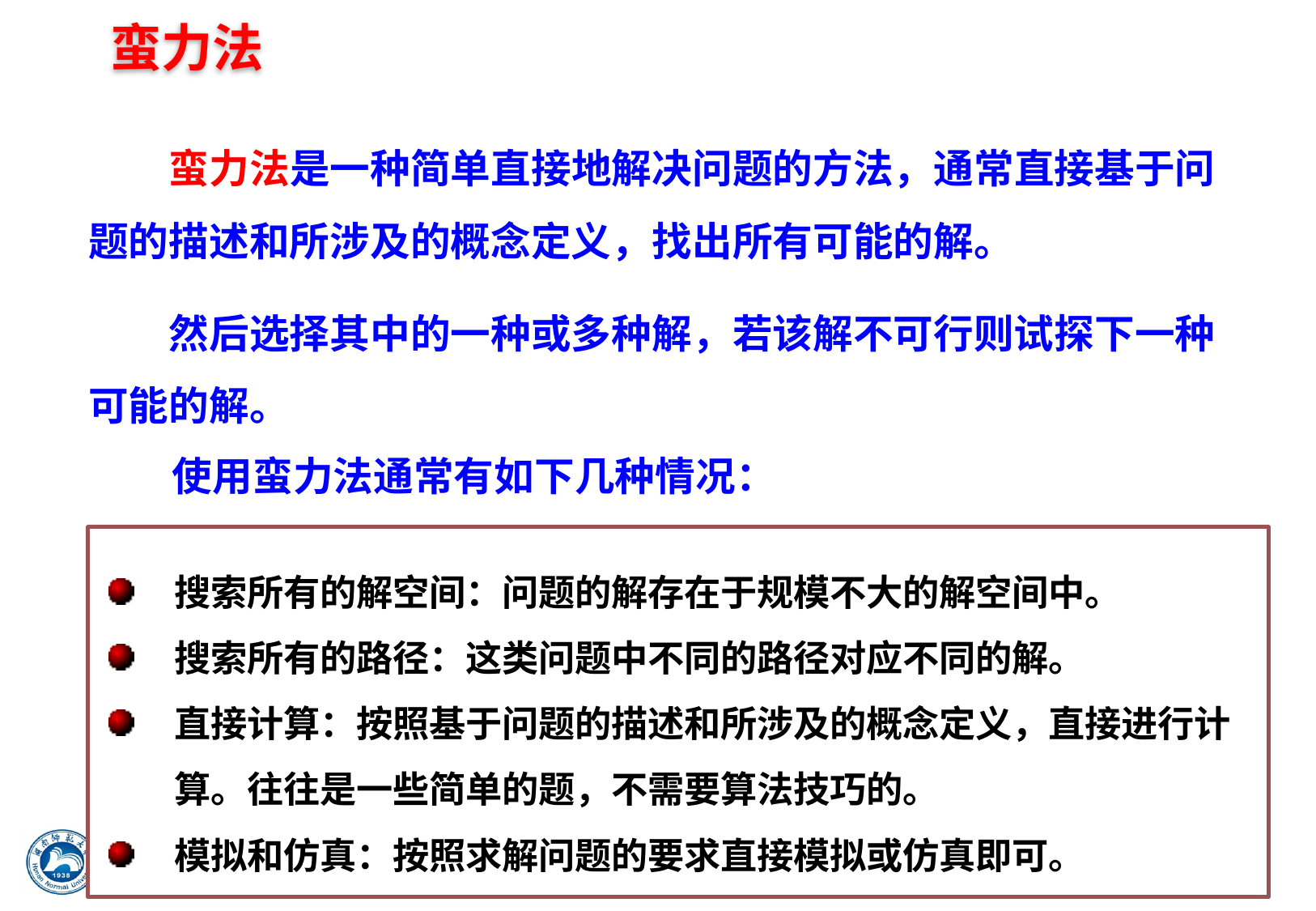

蛮力法
　　蛮力法是一种简单直接地解决问题的方法，通常直接基于问题的描述和所涉及的概念定义，找出所有可能的解。
　　然后选择其中的一种或多种解，若该解不可行则试探下一种可能的解。
使用蛮力法通常有如下几种情况：
搜索所有的解空间：问题的解存在于规模不大的解空间中。
搜索所有的路径：这类问题中不同的路径对应不同的解。
直接计算：按照基于问题的描述和所涉及的概念定义，直接进行计算。往往是一些简单的题，不需要算法技巧的。
模拟和仿真：按照求解问题的要求直接模拟或仿真即可。